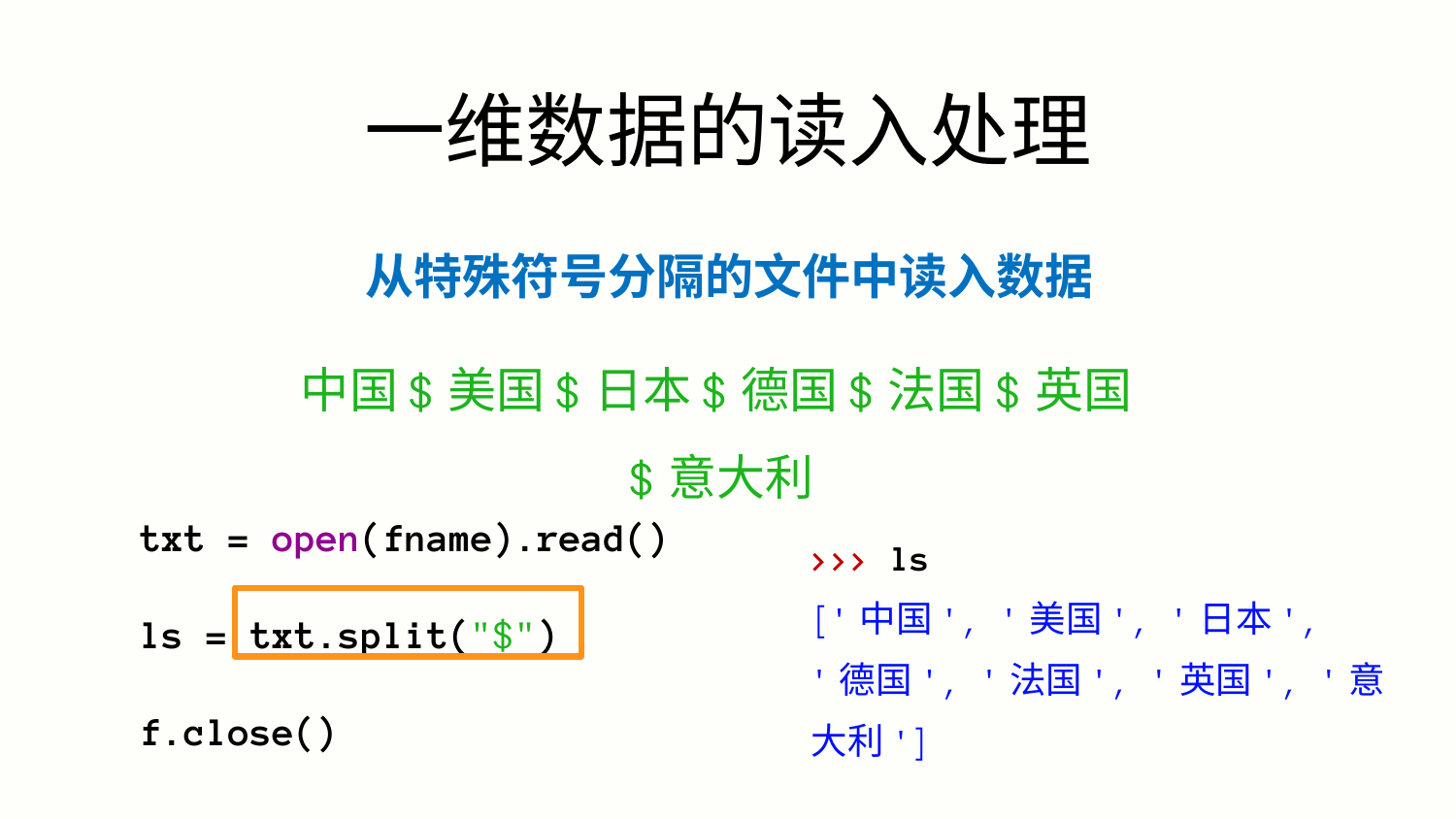

一维数据的读入处理
从特殊符号分隔的文件中读入数据
中国$美国$日本$德国$法国$英国$意大利
txt = open(fname).read()
ls = txt.split("$")
f.close()
>>> ls
['中国', '美国', '日本', '德国', '法国', '英国', '意大利']